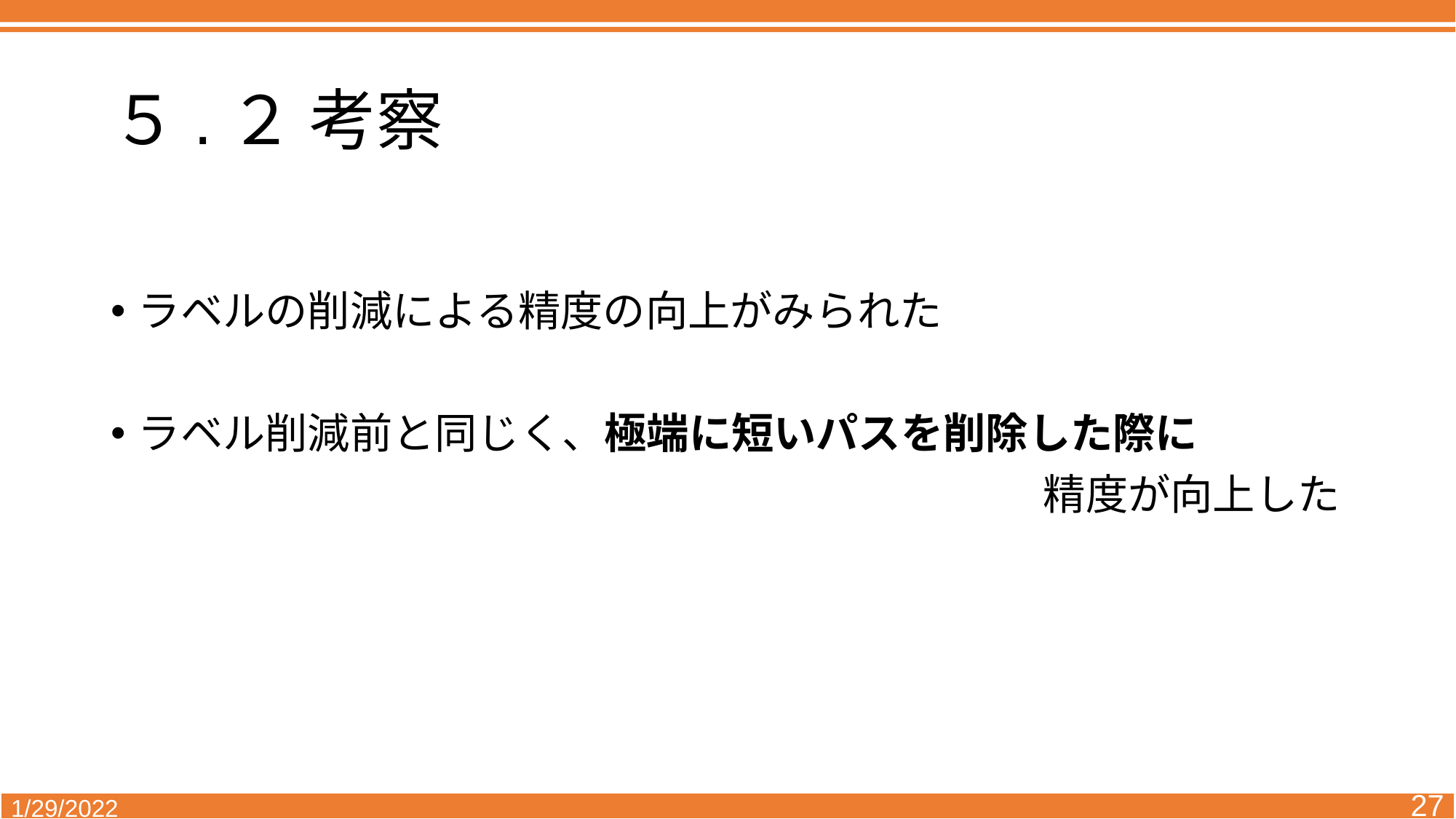

# ５.２ 考察
ラベルの削減による精度の向上がみられた

ラベル削減前と同じく、極端に短いパスを削除した際に
　　　　　　　　　　　　　　　　　　　　　　精度が向上した

27
1/29/2022